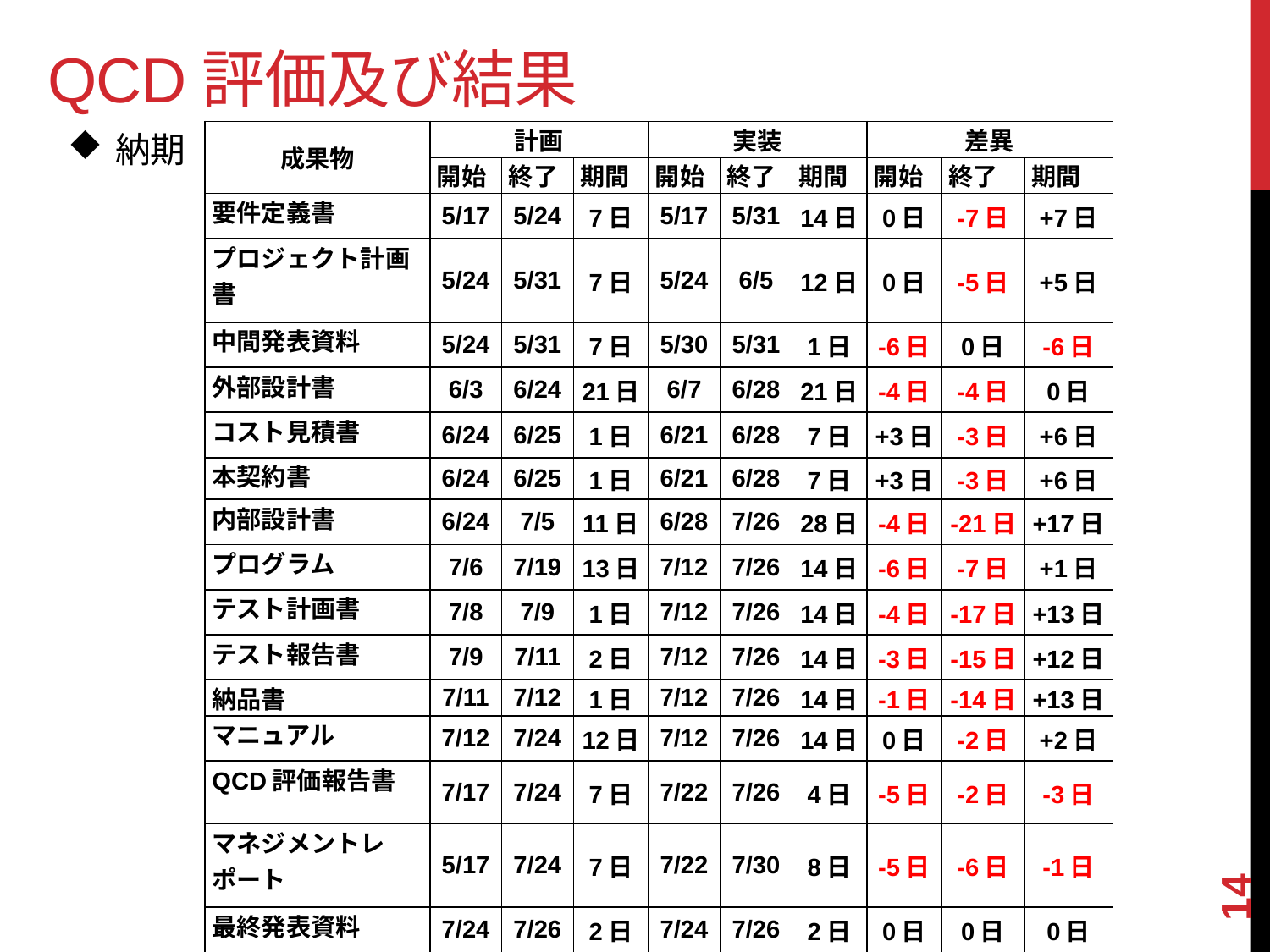

QCD評価及び結果
| 成果物 | 計画 |  |  | 実装 |  |  | 差異 |  |  |
| --- | --- | --- | --- | --- | --- | --- | --- | --- | --- |
|  | 開始 | 終了 | 期間 | 開始 | 終了 | 期間 | 開始 | 終了 | 期間 |
| 要件定義書 | 5/17 | 5/24 | 7日 | 5/17 | 5/31 | 14日 | 0日 | -7日 | +7日 |
| プロジェクト計画書 | 5/24 | 5/31 | 7日 | 5/24 | 6/5 | 12日 | 0日 | -5日 | +5日 |
| 中間発表資料 | 5/24 | 5/31 | 7日 | 5/30 | 5/31 | 1日 | -6日 | 0日 | -6日 |
| 外部設計書 | 6/3 | 6/24 | 21日 | 6/7 | 6/28 | 21日 | -4日 | -4日 | 0日 |
| コスト見積書 | 6/24 | 6/25 | 1日 | 6/21 | 6/28 | 7日 | +3日 | -3日 | +6日 |
| 本契約書 | 6/24 | 6/25 | 1日 | 6/21 | 6/28 | 7日 | +3日 | -3日 | +6日 |
| 内部設計書 | 6/24 | 7/5 | 11日 | 6/28 | 7/26 | 28日 | -4日 | -21日 | +17日 |
| プログラム | 7/6 | 7/19 | 13日 | 7/12 | 7/26 | 14日 | -6日 | -7日 | +1日 |
| テスト計画書 | 7/8 | 7/9 | 1日 | 7/12 | 7/26 | 14日 | -4日 | -17日 | +13日 |
| テスト報告書 | 7/9 | 7/11 | 2日 | 7/12 | 7/26 | 14日 | -3日 | -15日 | +12日 |
| 納品書 | 7/11 | 7/12 | 1日 | 7/12 | 7/26 | 14日 | -1日 | -14日 | +13日 |
| マニュアル | 7/12 | 7/24 | 12日 | 7/12 | 7/26 | 14日 | 0日 | -2日 | +2日 |
| QCD評価報告書 | 7/17 | 7/24 | 7日 | 7/22 | 7/26 | 4日 | -5日 | -2日 | -3日 |
| マネジメントレポート | 5/17 | 7/24 | 7日 | 7/22 | 7/30 | 8日 | -5日 | -6日 | -1日 |
| 最終発表資料 | 7/24 | 7/26 | 2日 | 7/24 | 7/26 | 2日 | 0日 | 0日 | 0日 |
納期

14